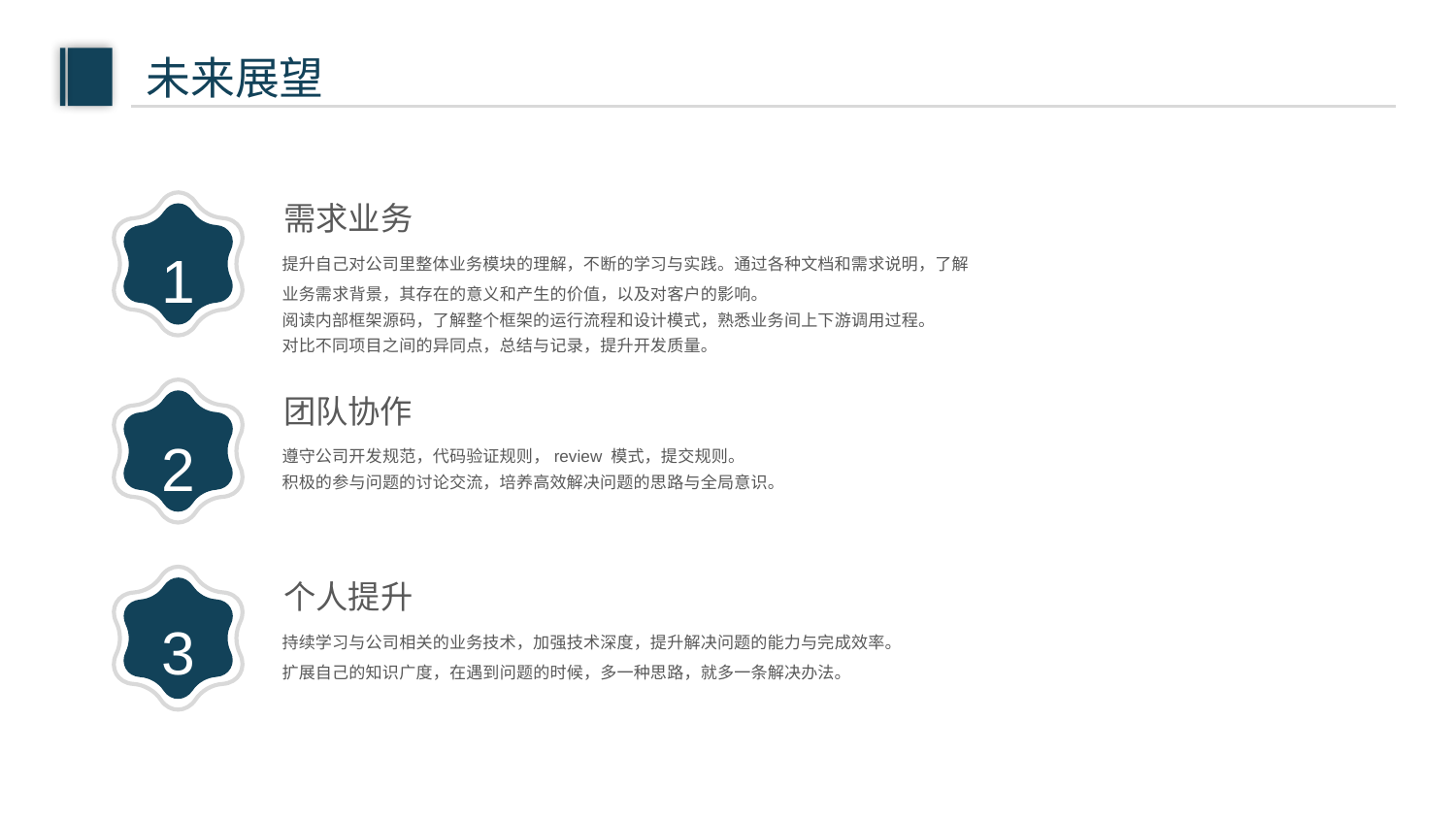

未来展望

1
需求业务
提升自己对公司里整体业务模块的理解，不断的学习与实践。通过各种文档和需求说明，了解业务需求背景，其存在的意义和产生的价值，以及对客户的影响。
阅读内部框架源码，了解整个框架的运行流程和设计模式，熟悉业务间上下游调用过程。
对比不同项目之间的异同点，总结与记录，提升开发质量。

22
团队协作
遵守公司开发规范，代码验证规则，review 模式，提交规则。
积极的参与问题的讨论交流，培养高效解决问题的思路与全局意识。

33

个人提升
持续学习与公司相关的业务技术，加强技术深度，提升解决问题的能力与完成效率。
扩展自己的知识广度，在遇到问题的时候，多一种思路，就多一条解决办法。